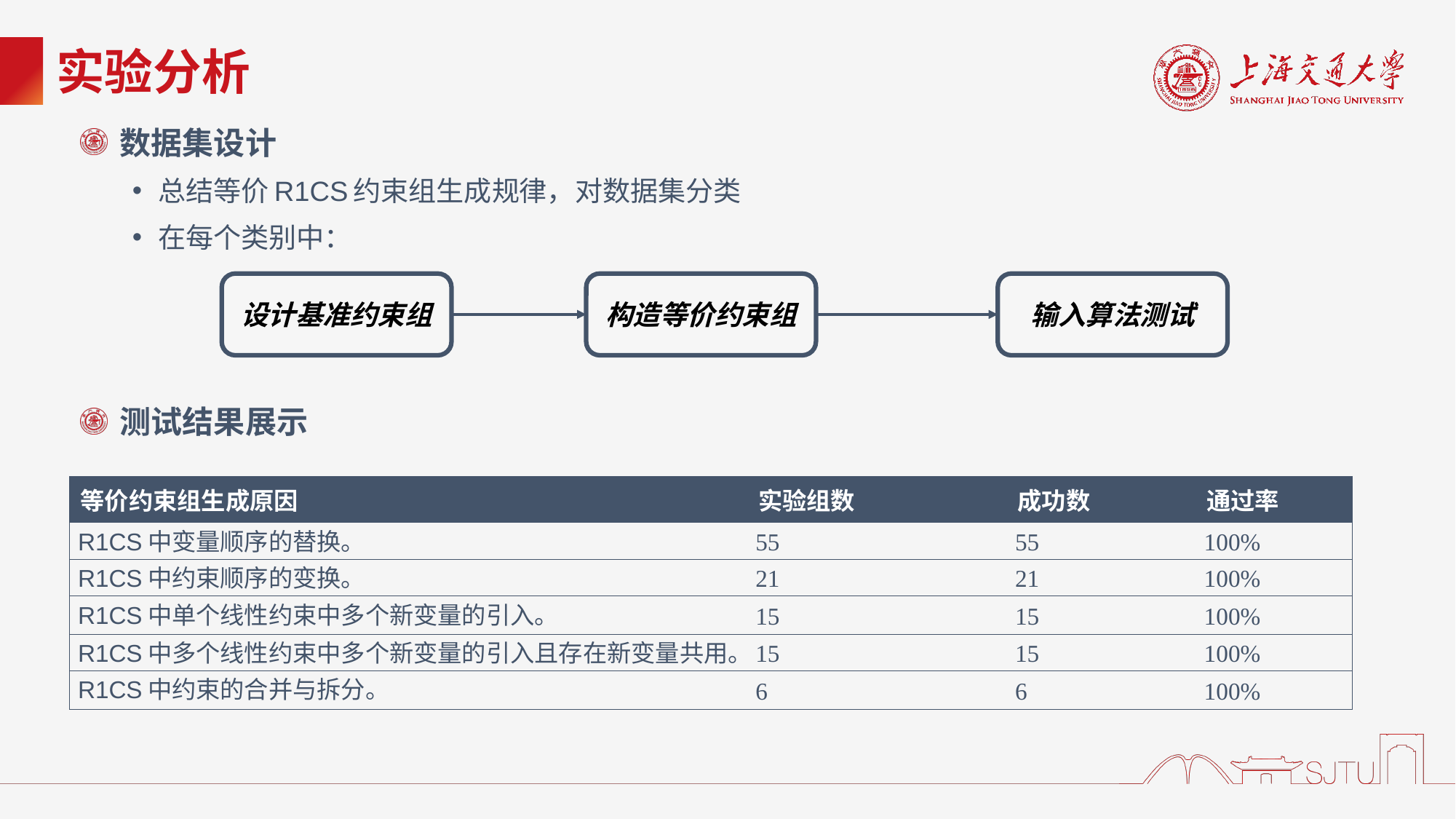

# 实验分析
 数据集设计
总结等价R1CS约束组生成规律，对数据集分类
在每个类别中：

 测试结果展示

设计基准约束组
构造等价约束组
输入算法测试
| 等价约束组生成原因 | 实验组数 | 成功数 | 通过率 |
| --- | --- | --- | --- |
| R1CS中变量顺序的替换。 | 55 | 55 | 100% |
| R1CS中约束顺序的变换。 | 21 | 21 | 100% |
| R1CS中单个线性约束中多个新变量的引入。 | 15 | 15 | 100% |
| R1CS中多个线性约束中多个新变量的引入且存在新变量共用。 | 15 | 15 | 100% |
| R1CS中约束的合并与拆分。 | 6 | 6 | 100% |